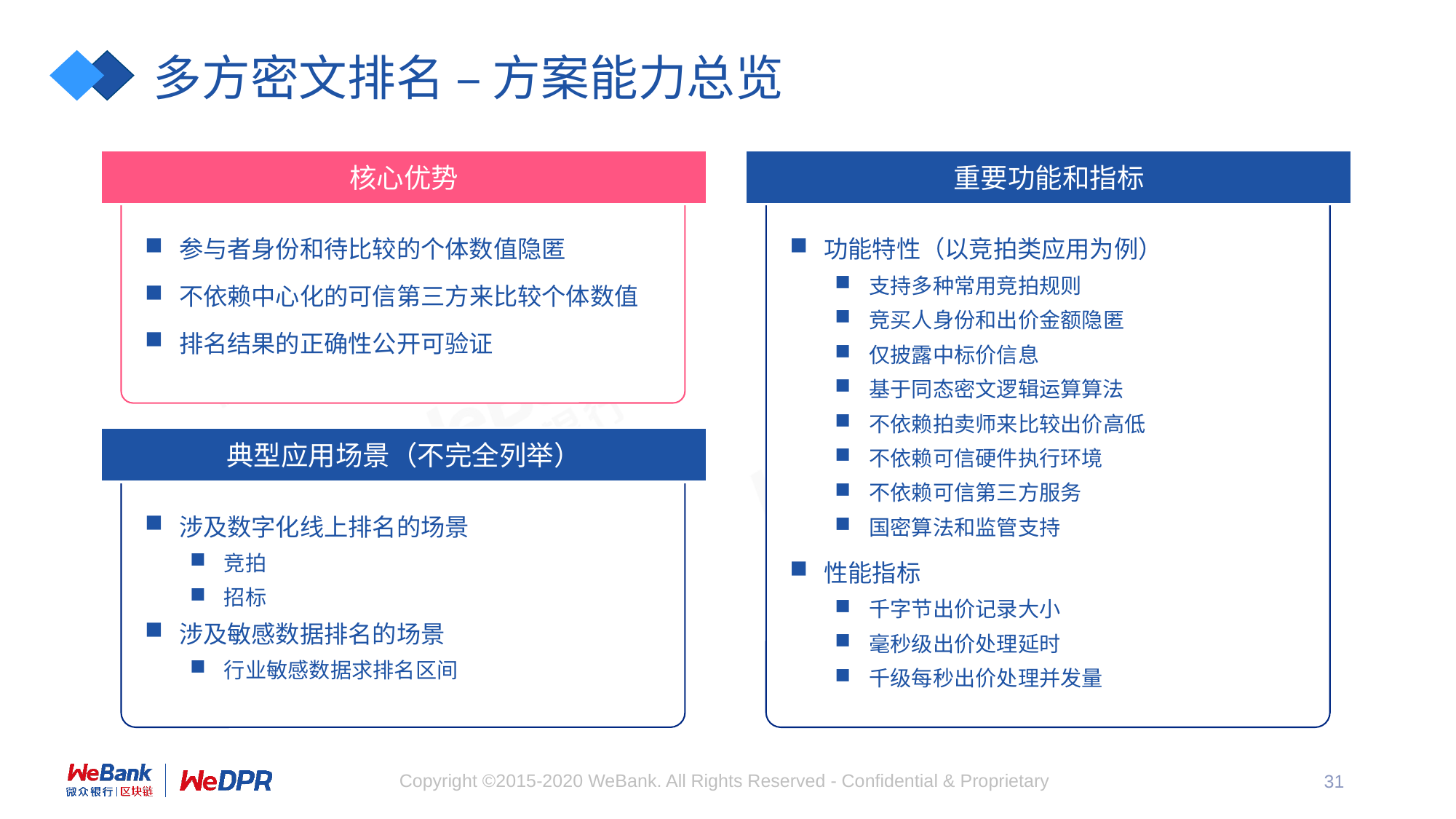

# 多方密文排名 – 方案能力总览
核心优势
重要功能和指标

参与者身份和待比较的个体数值隐匿
不依赖中心化的可信第三方来比较个体数值
排名结果的正确性公开可验证
功能特性（以竞拍类应用为例）
支持多种常用竞拍规则
竞买人身份和出价金额隐匿
仅披露中标价信息
基于同态密文逻辑运算算法
不依赖拍卖师来比较出价高低
不依赖可信硬件执行环境
不依赖可信第三方服务
国密算法和监管支持
性能指标
千字节出价记录大小
毫秒级出价处理延时
千级每秒出价处理并发量
典型应用场景（不完全列举）

涉及数字化线上排名的场景
竞拍
招标
涉及敏感数据排名的场景
行业敏感数据求排名区间
31